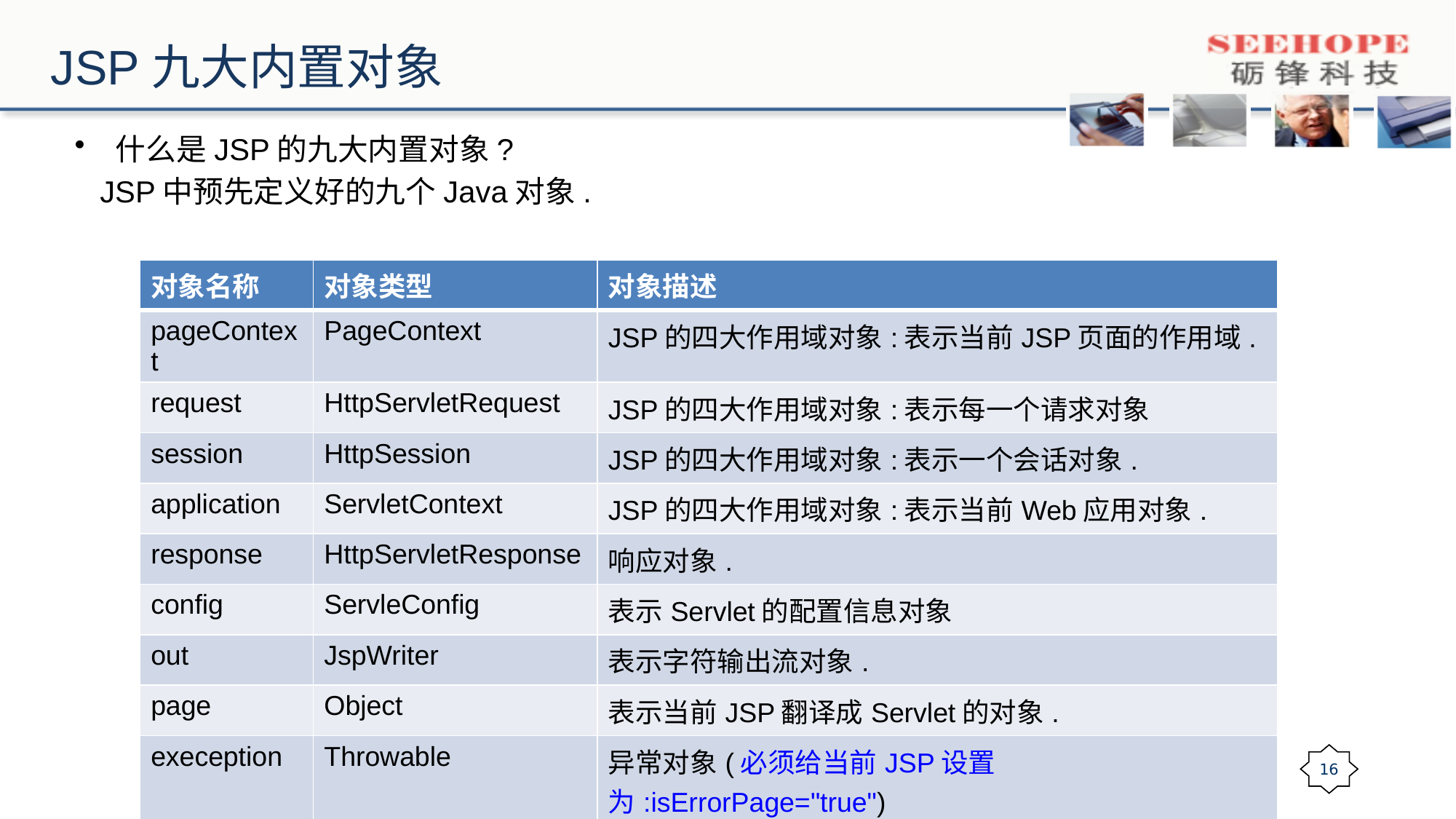

# JSP九大内置对象
什么是JSP的九大内置对象?
   JSP中预先定义好的九个Java对象.

| 对象名称 | 对象类型 | 对象描述 |
| --- | --- | --- |
| pageContext | PageContext | JSP的四大作用域对象:表示当前JSP页面的作用域. |
| request | HttpServletRequest | JSP的四大作用域对象:表示每一个请求对象 |
| session | HttpSession | JSP的四大作用域对象:表示一个会话对象. |
| application | ServletContext | JSP的四大作用域对象:表示当前Web应用对象. |
| response | HttpServletResponse | 响应对象. |
| config | ServleConfig | 表示Servlet的配置信息对象 |
| out | JspWriter | 表示字符输出流对象. |
| page | Object | 表示当前JSP翻译成Servlet的对象. |
| exeception | Throwable | 异常对象(必须给当前JSP设置为:isErrorPage="true") |